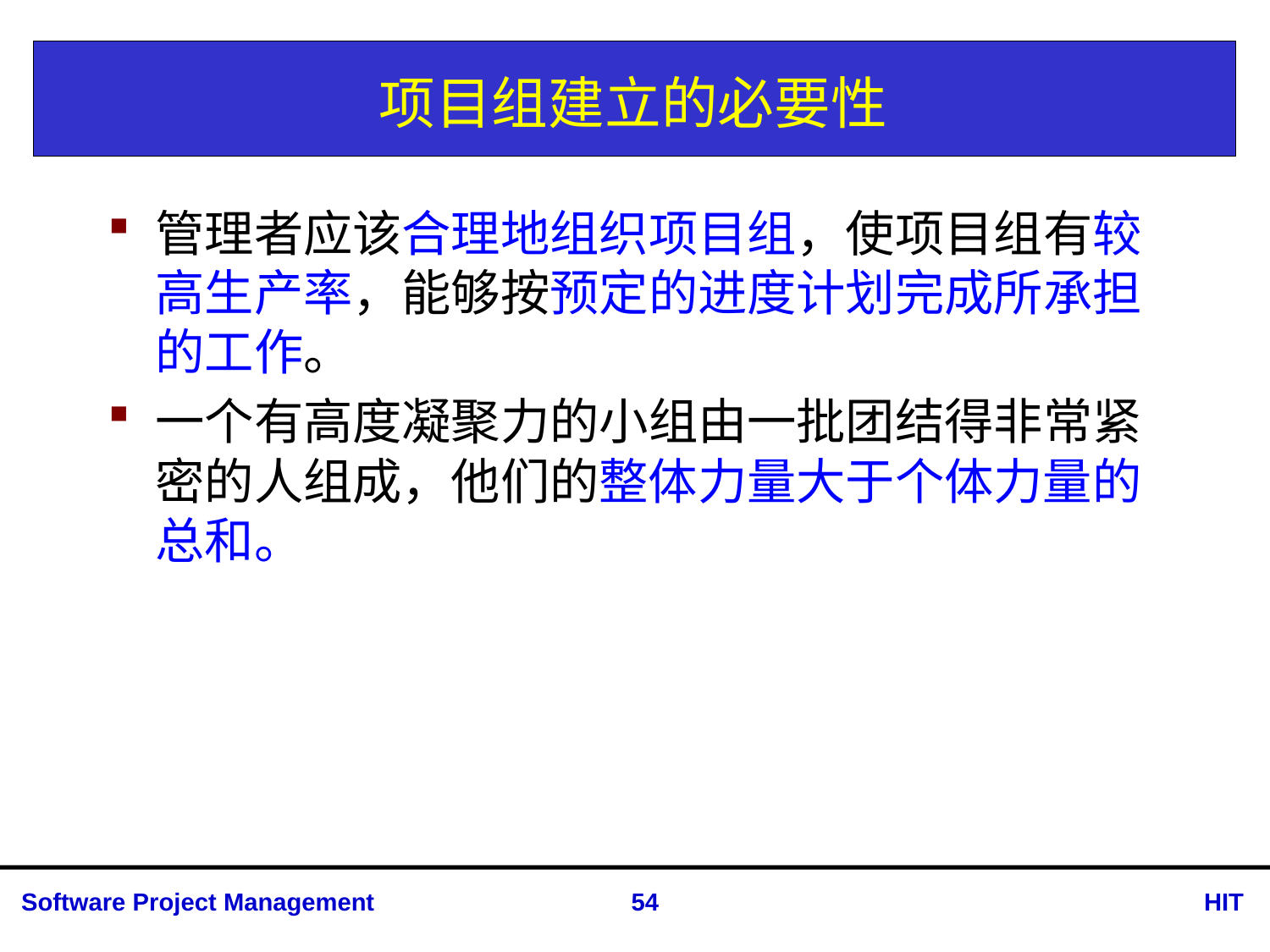

# 项目组建立的必要性
管理者应该合理地组织项目组，使项目组有较高生产率，能够按预定的进度计划完成所承担的工作。
一个有高度凝聚力的小组由一批团结得非常紧密的人组成，他们的整体力量大于个体力量的总和。